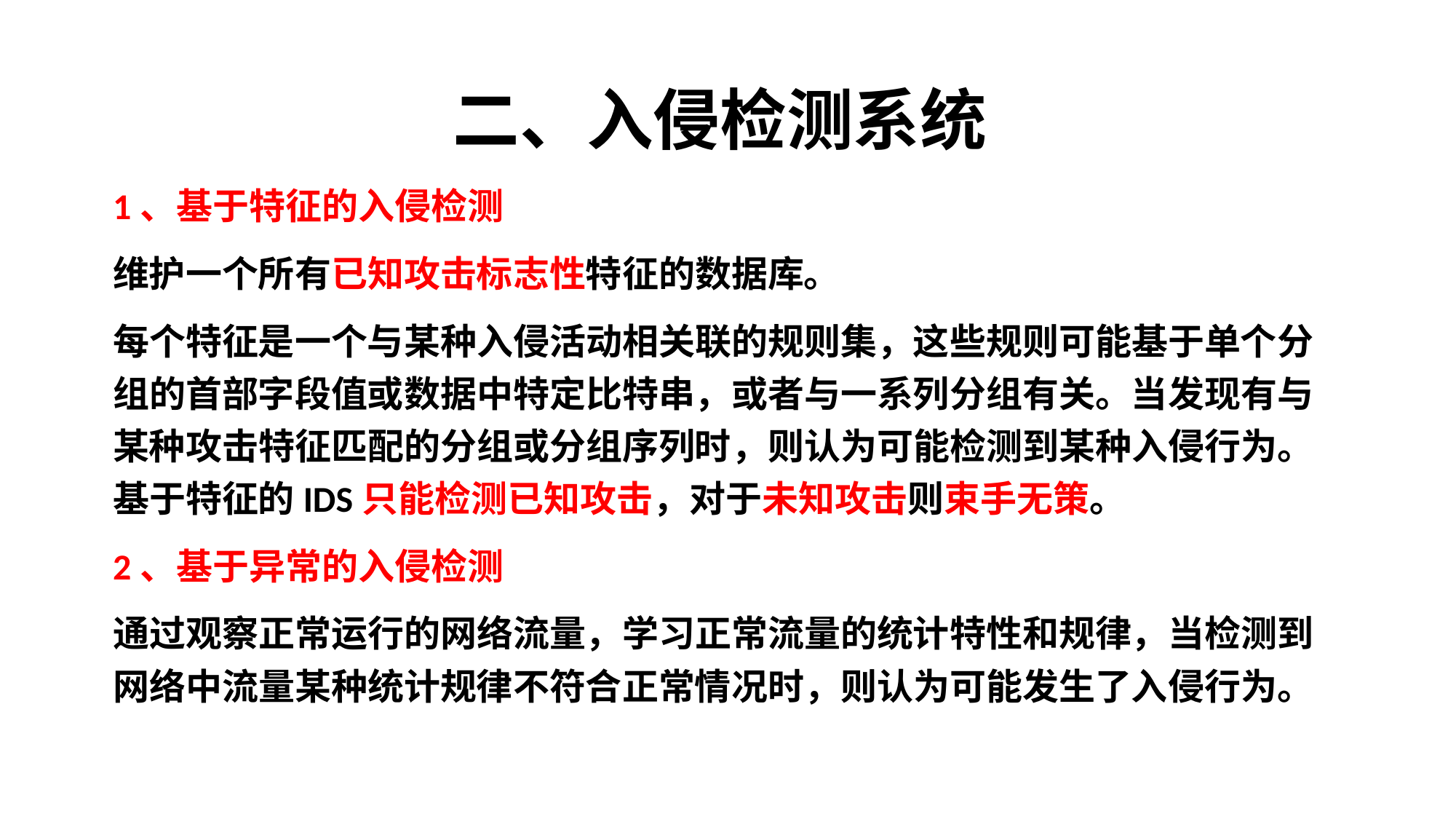

# 二、入侵检测系统
1、基于特征的入侵检测
维护一个所有已知攻击标志性特征的数据库。
每个特征是一个与某种入侵活动相关联的规则集，这些规则可能基于单个分组的首部字段值或数据中特定比特串，或者与一系列分组有关。当发现有与某种攻击特征匹配的分组或分组序列时，则认为可能检测到某种入侵行为。基于特征的IDS只能检测已知攻击，对于未知攻击则束手无策。
2、基于异常的入侵检测
通过观察正常运行的网络流量，学习正常流量的统计特性和规律，当检测到网络中流量某种统计规律不符合正常情况时，则认为可能发生了入侵行为。